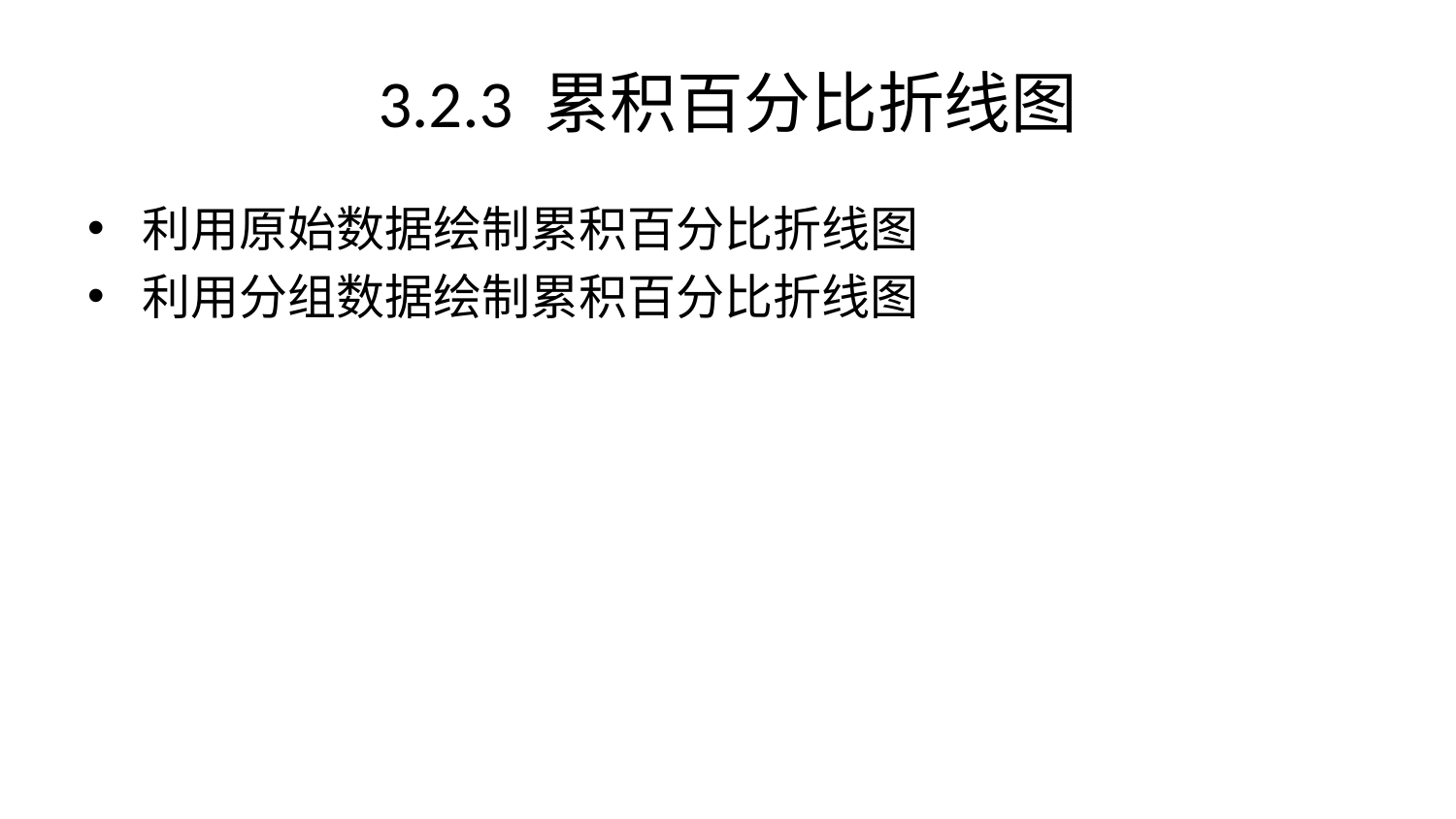

# 3.2.3 累积百分比折线图
利用原始数据绘制累积百分比折线图
利用分组数据绘制累积百分比折线图